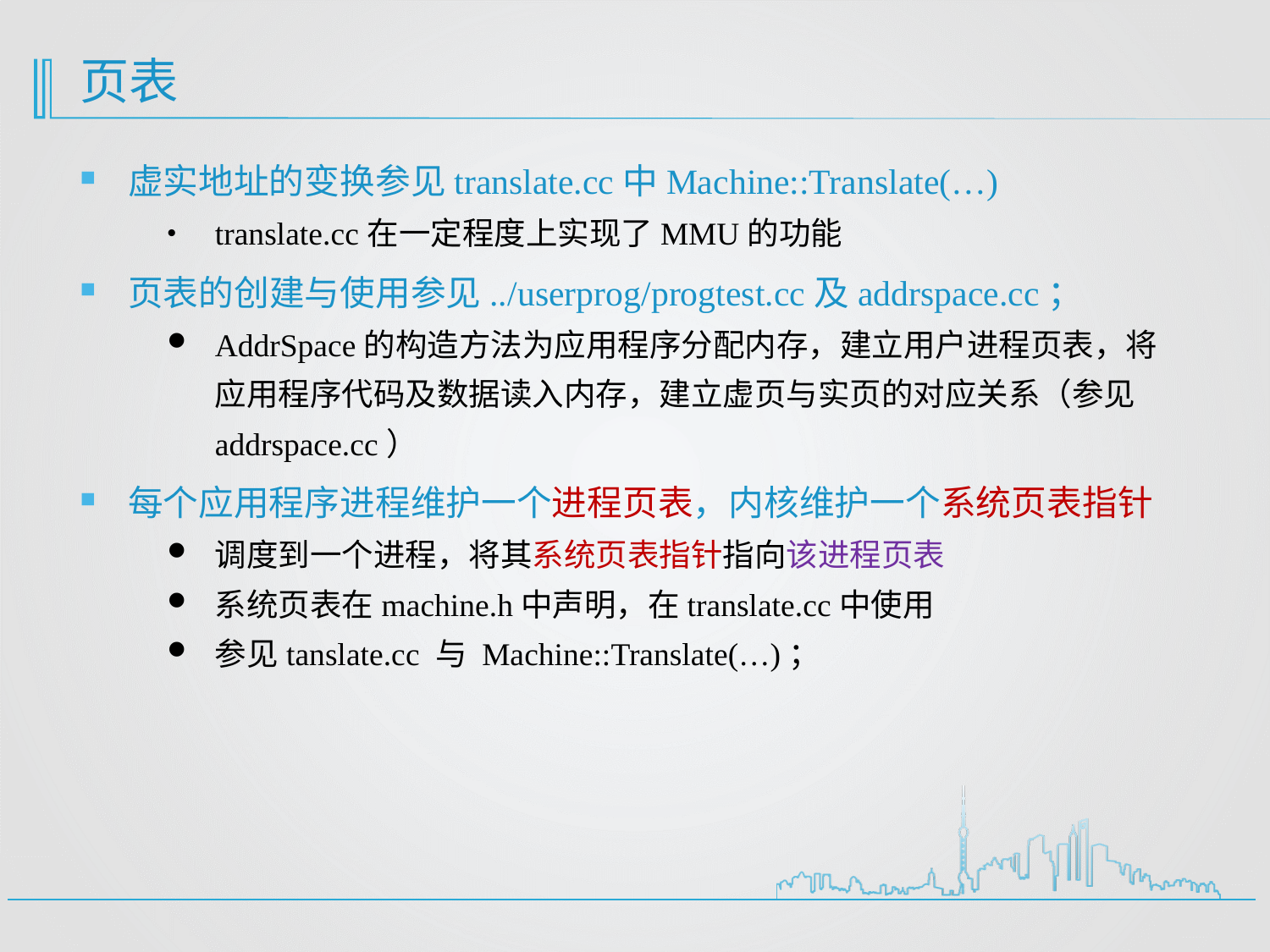

# 页表
虚实地址的变换参见translate.cc中Machine::Translate(…)
translate.cc在一定程度上实现了MMU的功能
页表的创建与使用参见../userprog/progtest.cc及addrspace.cc；
AddrSpace的构造方法为应用程序分配内存，建立用户进程页表，将应用程序代码及数据读入内存，建立虚页与实页的对应关系（参见addrspace.cc）
每个应用程序进程维护一个进程页表，内核维护一个系统页表指针
调度到一个进程，将其系统页表指针指向该进程页表
系统页表在machine.h中声明，在translate.cc中使用
参见tanslate.cc 与 Machine::Translate(…)；